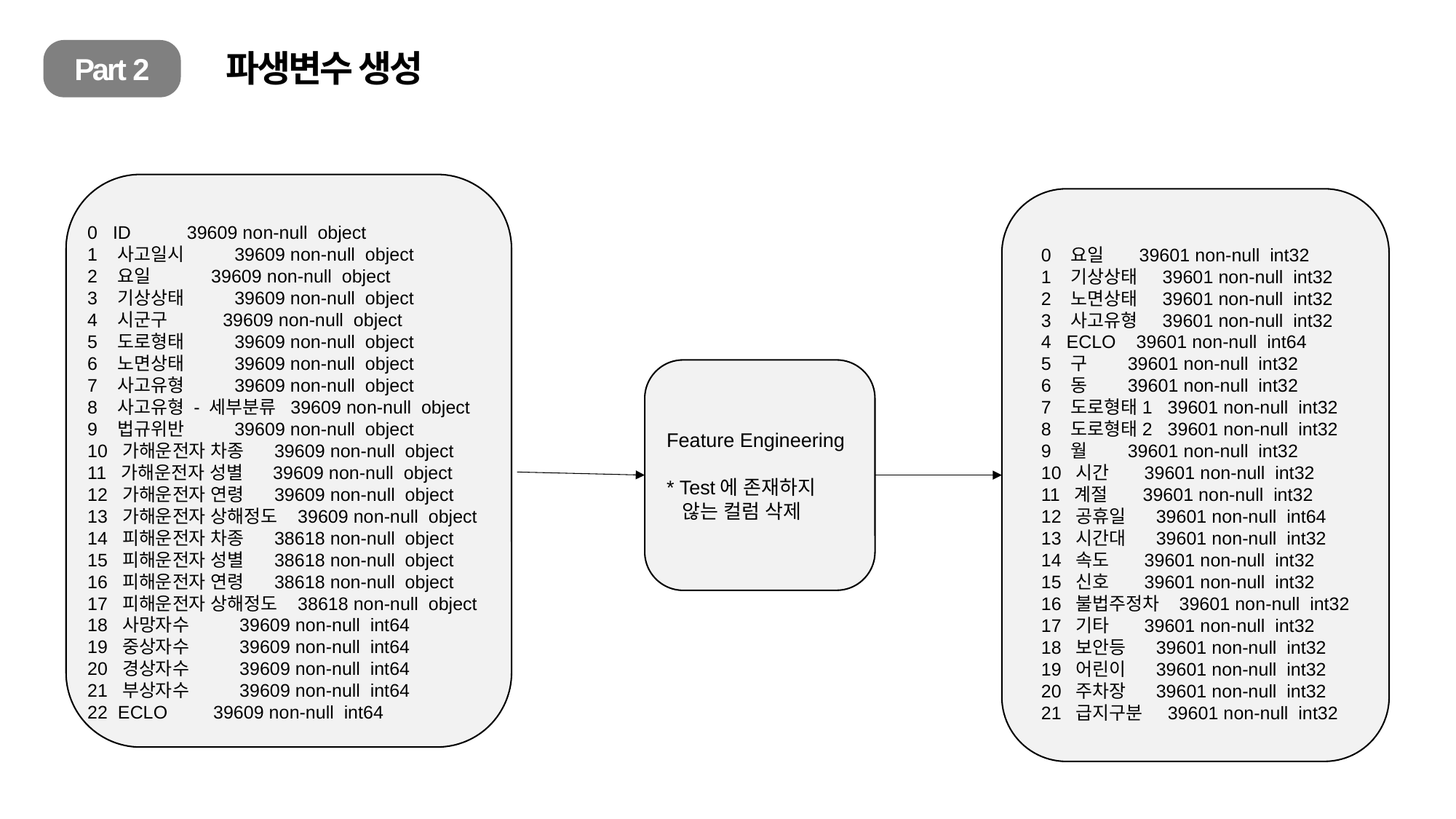

파생변수 생성
Part 2

 0   ID           39609 non-null  object
 1   사고일시         39609 non-null  object
 2   요일           39609 non-null  object
 3   기상상태         39609 non-null  object
 4   시군구          39609 non-null  object
 5   도로형태         39609 non-null  object
 6   노면상태         39609 non-null  object
 7   사고유형         39609 non-null  object
 8   사고유형 - 세부분류  39609 non-null  object
 9   법규위반         39609 non-null  object
 10  가해운전자 차종     39609 non-null  object
 11  가해운전자 성별     39609 non-null  object
 12  가해운전자 연령     39609 non-null  object
 13  가해운전자 상해정도   39609 non-null  object
 14  피해운전자 차종     38618 non-null  object
 15  피해운전자 성별     38618 non-null  object
 16  피해운전자 연령     38618 non-null  object
 17  피해운전자 상해정도   38618 non-null  object
 18  사망자수         39609 non-null  int64
 19  중상자수         39609 non-null  int64
 20  경상자수         39609 non-null  int64
 21  부상자수         39609 non-null  int64
 22  ECLO         39609 non-null  int64
 0   요일      39601 non-null  int32
 1   기상상태    39601 non-null  int32
 2   노면상태    39601 non-null  int32
 3   사고유형    39601 non-null  int32
 4   ECLO    39601 non-null  int64
 5   구       39601 non-null  int32
 6   동       39601 non-null  int32
 7   도로형태1   39601 non-null  int32
 8   도로형태2   39601 non-null  int32
 9   월       39601 non-null  int32
 10  시간      39601 non-null  int32
 11  계절      39601 non-null  int32
 12  공휴일     39601 non-null  int64
 13  시간대     39601 non-null  int32
 14  속도      39601 non-null  int32
 15  신호      39601 non-null  int32
 16  불법주정차   39601 non-null  int32
 17  기타      39601 non-null  int32
 18  보안등     39601 non-null  int32
 19  어린이     39601 non-null  int32
 20  주차장     39601 non-null  int32
 21  급지구분    39601 non-null  int32
Feature Engineering

* Test에 존재하지
  않는 컬럼 삭제